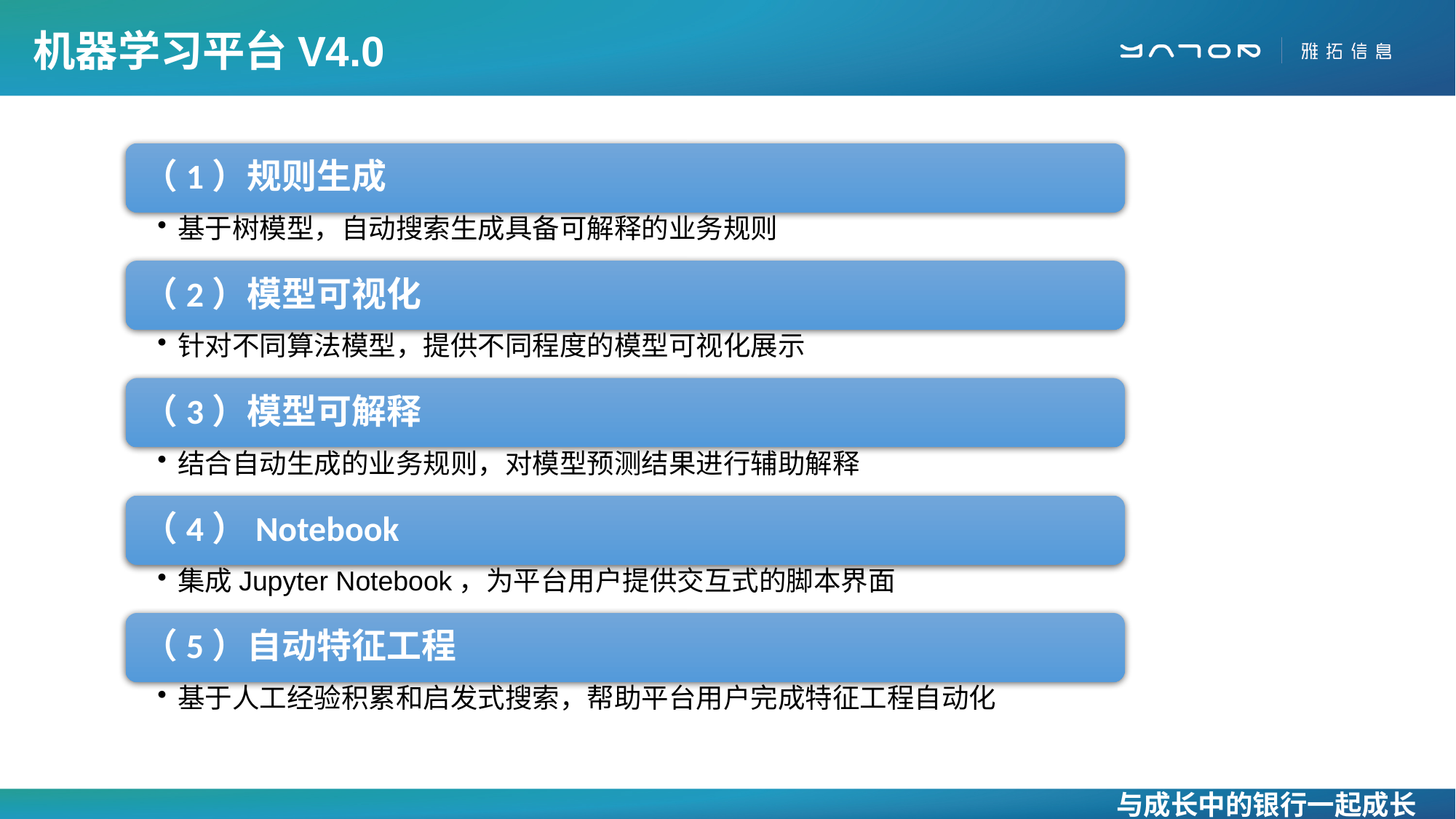

# 机器学习平台V4.0
（1）规则生成
基于树模型，自动搜索生成具备可解释的业务规则
（2）模型可视化
针对不同算法模型，提供不同程度的模型可视化展示
（3）模型可解释
结合自动生成的业务规则，对模型预测结果进行辅助解释
（4）Notebook
集成Jupyter Notebook，为平台用户提供交互式的脚本界面
（5）自动特征工程
基于人工经验积累和启发式搜索，帮助平台用户完成特征工程自动化